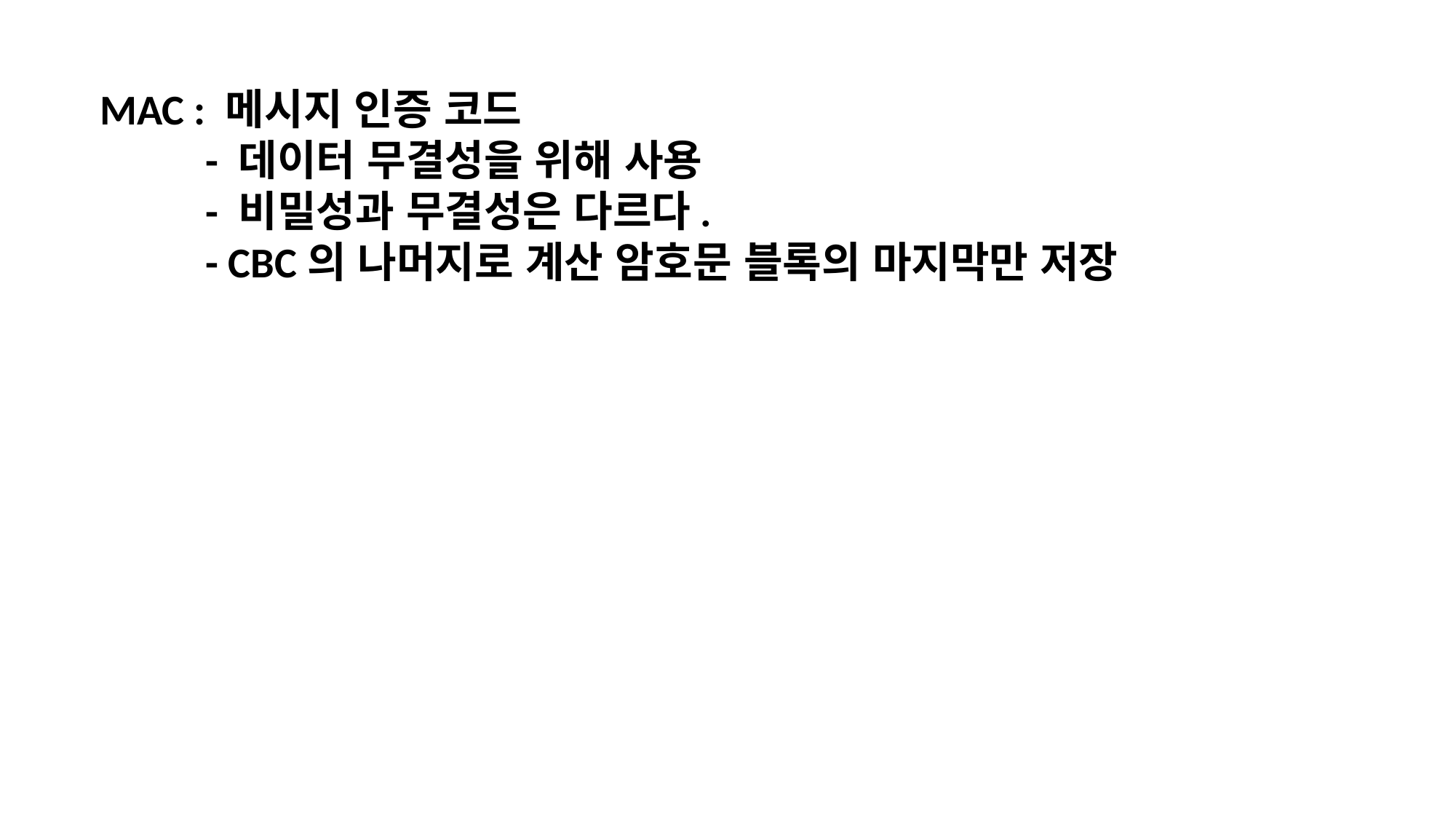

MAC : 메시지 인증 코드
           - 데이터 무결성을 위해 사용
           - 비밀성과 무결성은 다르다.
           - CBC의 나머지로 계산 암호문 블록의 마지막만 저장